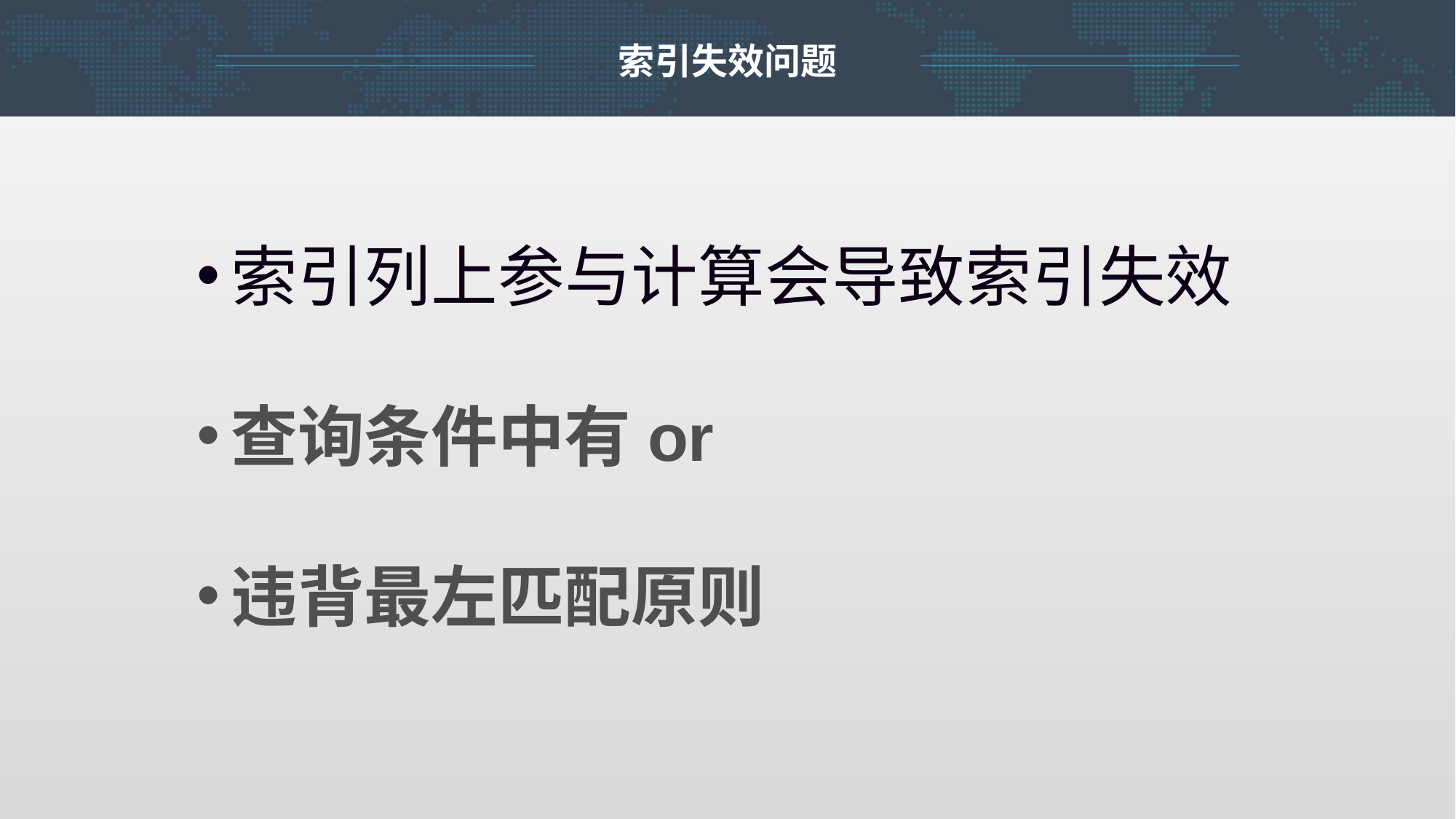

索引失效问题
索引列上参与计算会导致索引失效

查询条件中有or

违背最左匹配原则